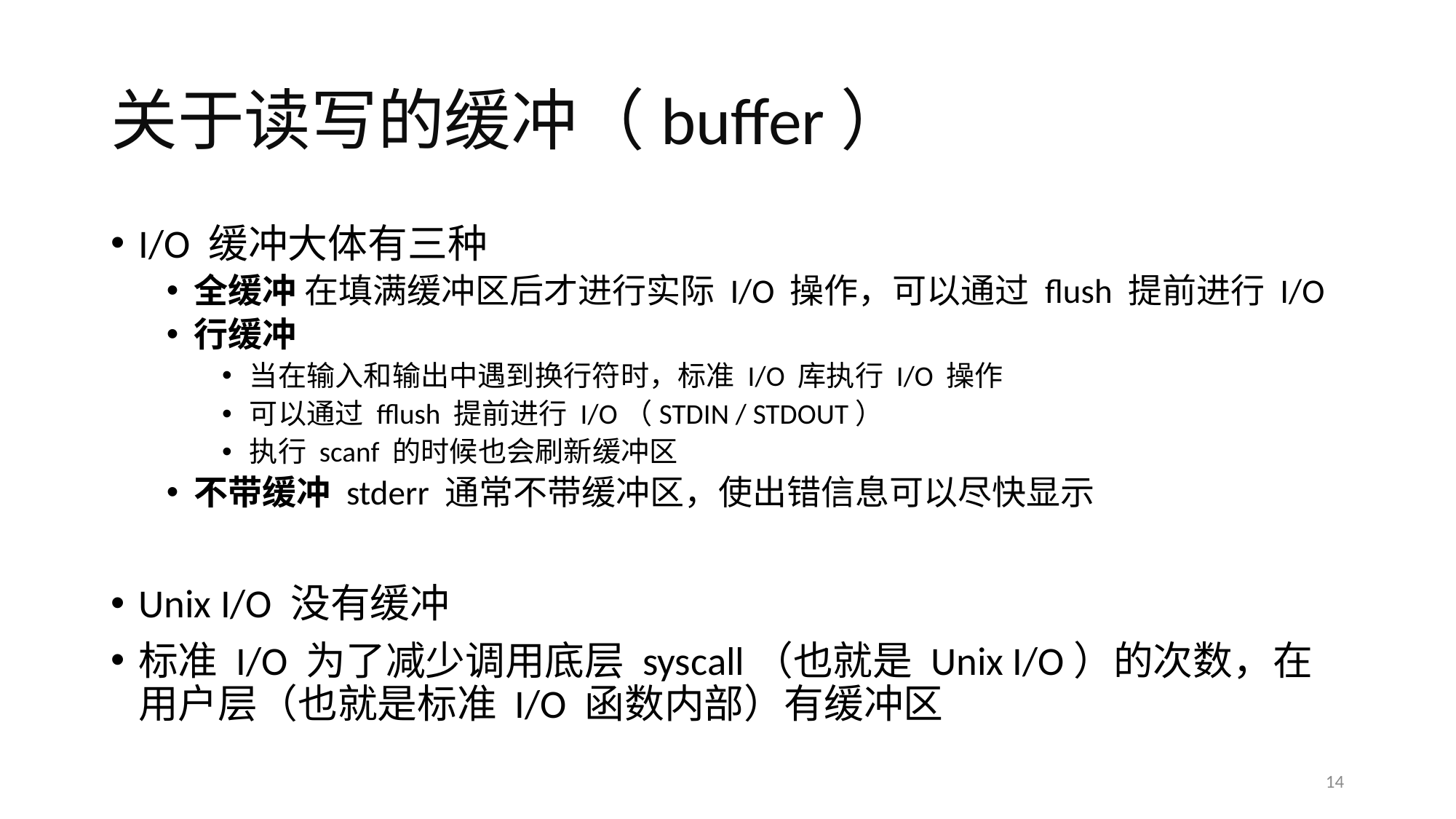

# 关于读写的缓冲（buffer）
I/O 缓冲大体有三种
全缓冲 在填满缓冲区后才进行实际 I/O 操作，可以通过 flush 提前进行 I/O
行缓冲
当在输入和输出中遇到换行符时，标准 I/O 库执行 I/O 操作
可以通过 fflush 提前进行 I/O（STDIN / STDOUT）
执行 scanf 的时候也会刷新缓冲区
不带缓冲 stderr 通常不带缓冲区，使出错信息可以尽快显示

Unix I/O 没有缓冲
标准 I/O 为了减少调用底层 syscall（也就是 Unix I/O）的次数，在用户层（也就是标准 I/O 函数内部）有缓冲区
14